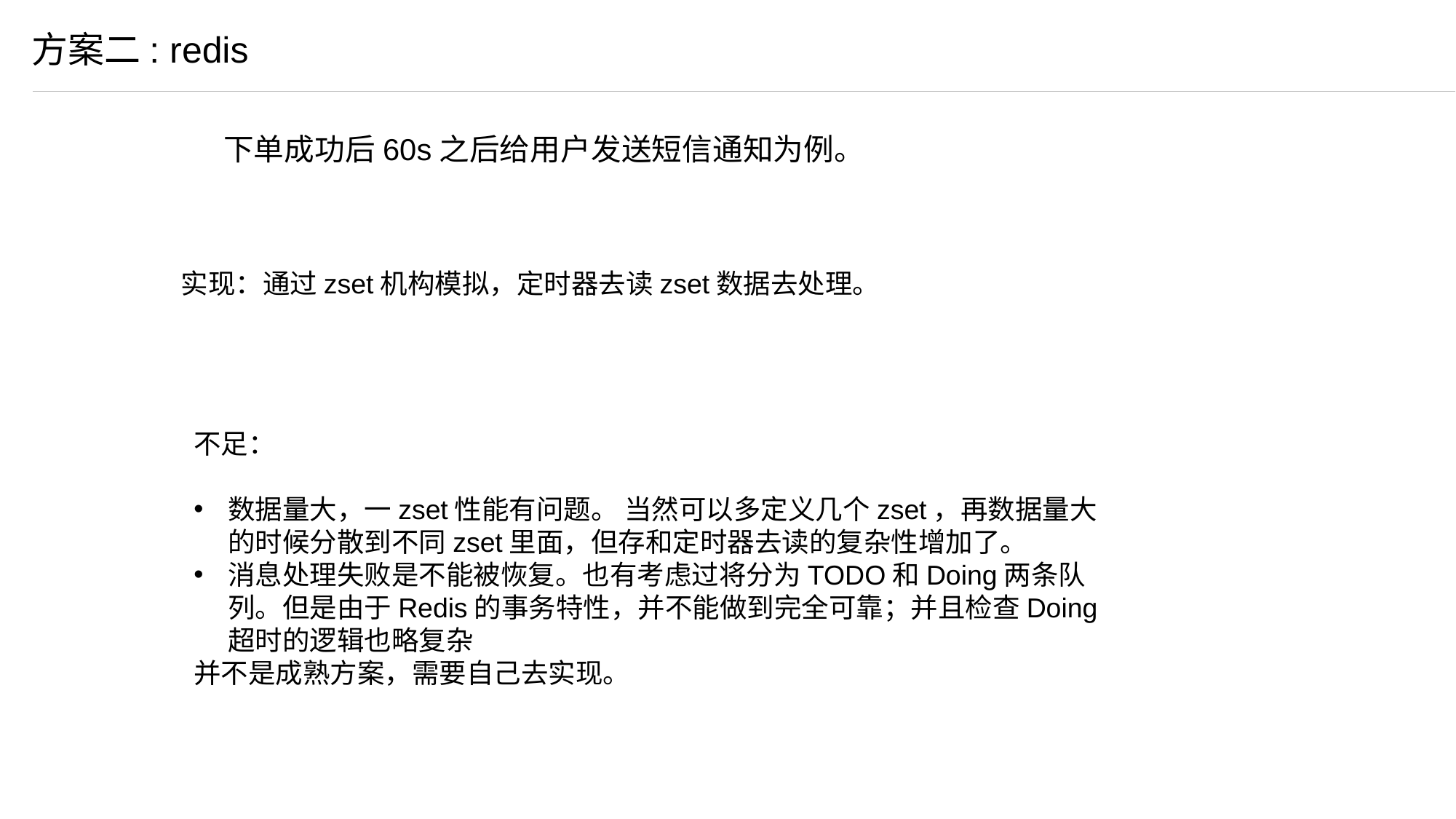

方案二: redis
下单成功后60s之后给用户发送短信通知为例。

实现：通过zset机构模拟，定时器去读zset数据去处理。
不足：

数据量大，一zset性能有问题。 当然可以多定义几个zset，再数据量大的时候分散到不同zset里面，但存和定时器去读的复杂性增加了。
消息处理失败是不能被恢复。也有考虑过将分为TODO和Doing两条队列。但是由于Redis的事务特性，并不能做到完全可靠；并且检查Doing超时的逻辑也略复杂
并不是成熟方案，需要自己去实现。